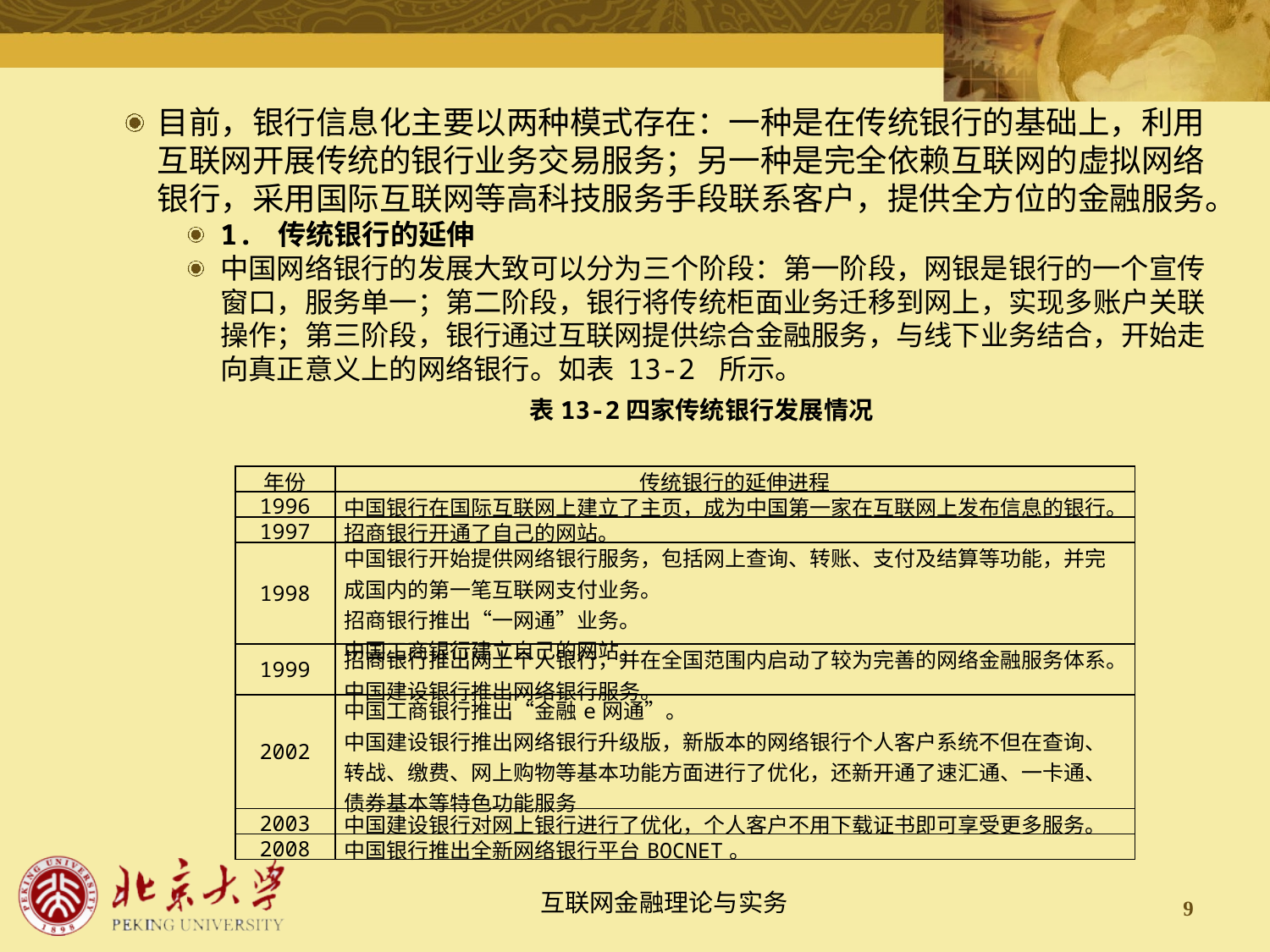

目前，银行信息化主要以两种模式存在：一种是在传统银行的基础上，利用互联网开展传统的银行业务交易服务；另一种是完全依赖互联网的虚拟网络银行，采用国际互联网等高科技服务手段联系客户，提供全方位的金融服务。
1. 传统银行的延伸
中国网络银行的发展大致可以分为三个阶段：第一阶段，网银是银行的一个宣传窗口，服务单一；第二阶段，银行将传统柜面业务迁移到网上，实现多账户关联操作；第三阶段，银行通过互联网提供综合金融服务，与线下业务结合，开始走向真正意义上的网络银行。如表 13-2 所示。
表13-2四家传统银行发展情况

| 年份 | 传统银行的延伸进程 |
| --- | --- |
| 1996 | 中国银行在国际互联网上建立了主页，成为中国第一家在互联网上发布信息的银行。 |
| 1997 | 招商银行开通了自己的网站。 |
| 1998 | 中国银行开始提供网络银行服务，包括网上查询、转账、支付及结算等功能，并完 成国内的第一笔互联网支付业务。 招商银行推出“一网通”业务。 中国工商银行建立自己的网站。 |
| 1999 | 招商银行推出网上个人银行，并在全国范围内启动了较为完善的网络金融服务体系。 中国建设银行推出网络银行服务。 |
| 2002 | 中国工商银行推出“金融e网通”。 中国建设银行推出网络银行升级版，新版本的网络银行个人客户系统不但在查询、转战、缴费、网上购物等基本功能方面进行了优化，还新开通了速汇通、一卡通、债券基本等特色功能服务 |
| 2003 | 中国建设银行对网上银行进行了优化，个人客户不用下载证书即可享受更多服务。 |
| 2008 | 中国银行推出全新网络银行平台BOCNET。 |
9